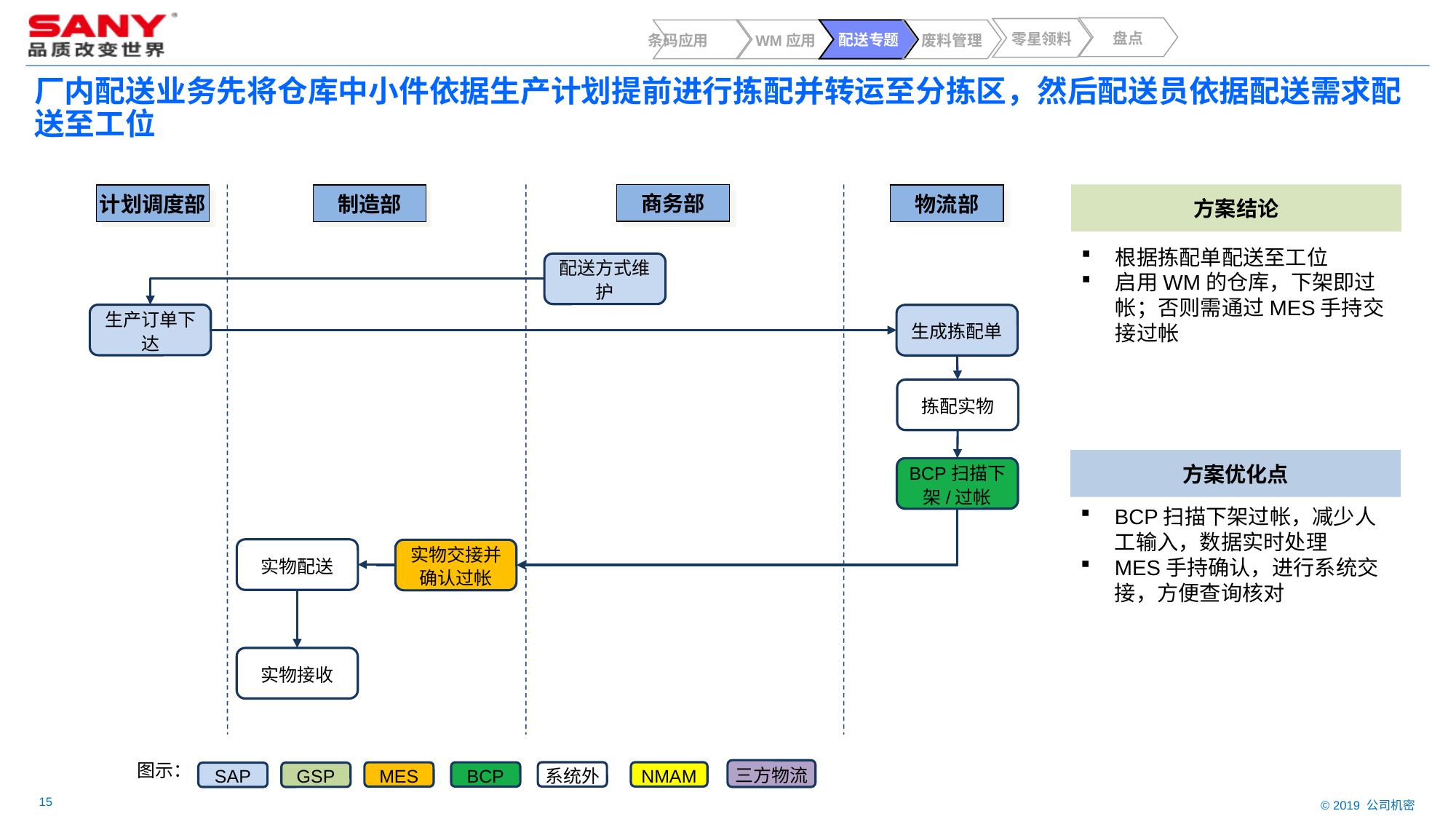

盘点
零星领料
条码应用
WM应用
配送专题
废料管理
# 厂内配送业务先将仓库中小件依据生产计划提前进行拣配并转运至分拣区，然后配送员依据配送需求配送至工位
方案结论

商务部

计划调度部
制造部
物流部
根据拣配单配送至工位
启用WM的仓库，下架即过帐；否则需通过MES手持交接过帐
配送方式维护
生产订单下达
生成拣配单
拣配实物
方案优化点
BCP扫描下架/过帐
BCP扫描下架过帐，减少人工输入，数据实时处理
MES手持确认，进行系统交接，方便查询核对
实物配送
实物交接并确认过帐
实物接收
图示：
三方物流
系统外
NMAM
MES
BCP
GSP
SAP